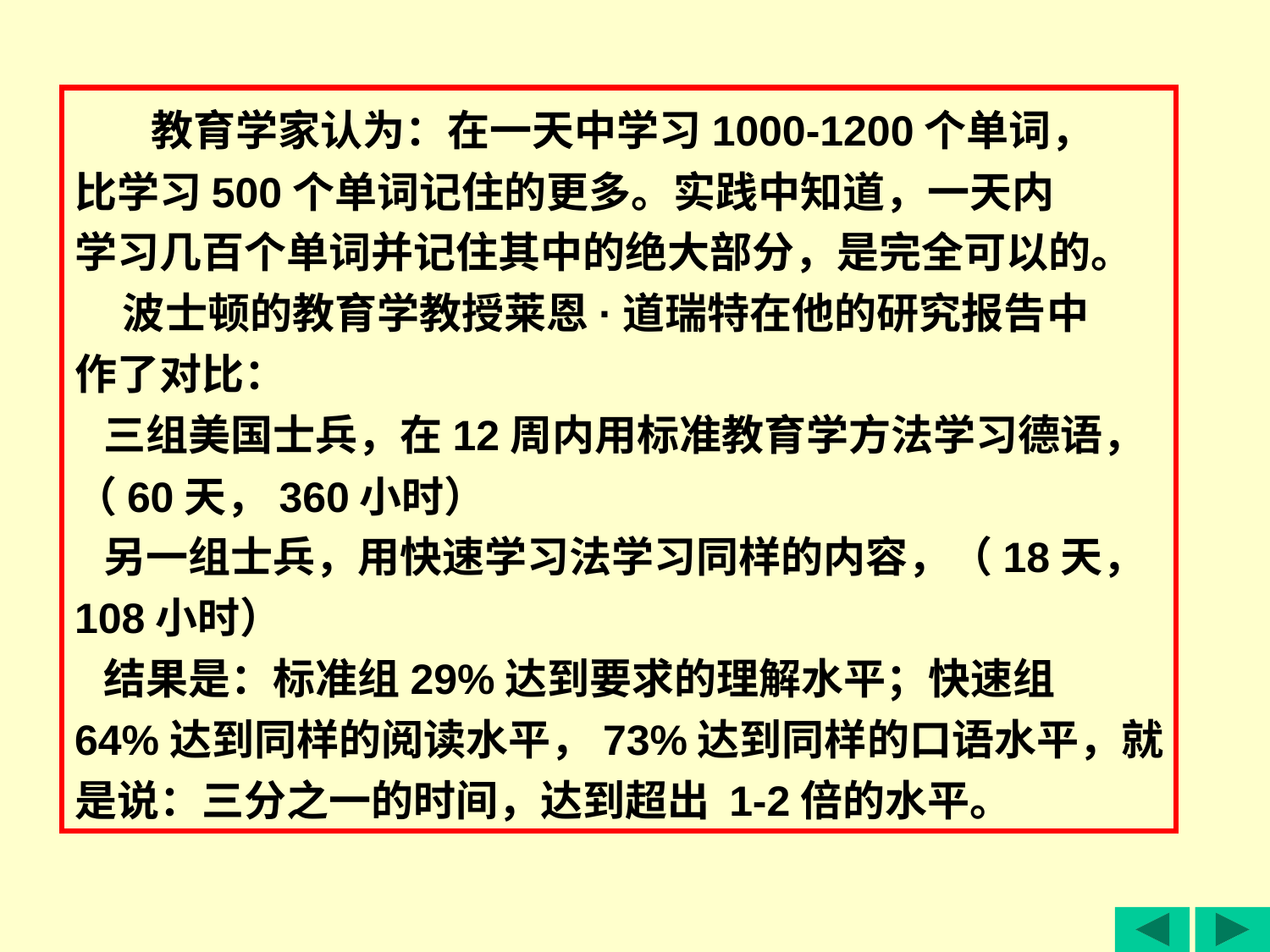

教育学家认为：在一天中学习1000-1200个单词，
比学习500个单词记住的更多。实践中知道，一天内
学习几百个单词并记住其中的绝大部分，是完全可以的。
    波士顿的教育学教授莱恩·道瑞特在他的研究报告中
作了对比：
  三组美国士兵，在12周内用标准教育学方法学习德语，
（60天，360小时）
  另一组士兵，用快速学习法学习同样的内容，（18天，
108小时）
  结果是：标准组29%达到要求的理解水平；快速组
64%达到同样的阅读水平，73%达到同样的口语水平，就
是说：三分之一的时间，达到超出 1-2倍的水平。
1